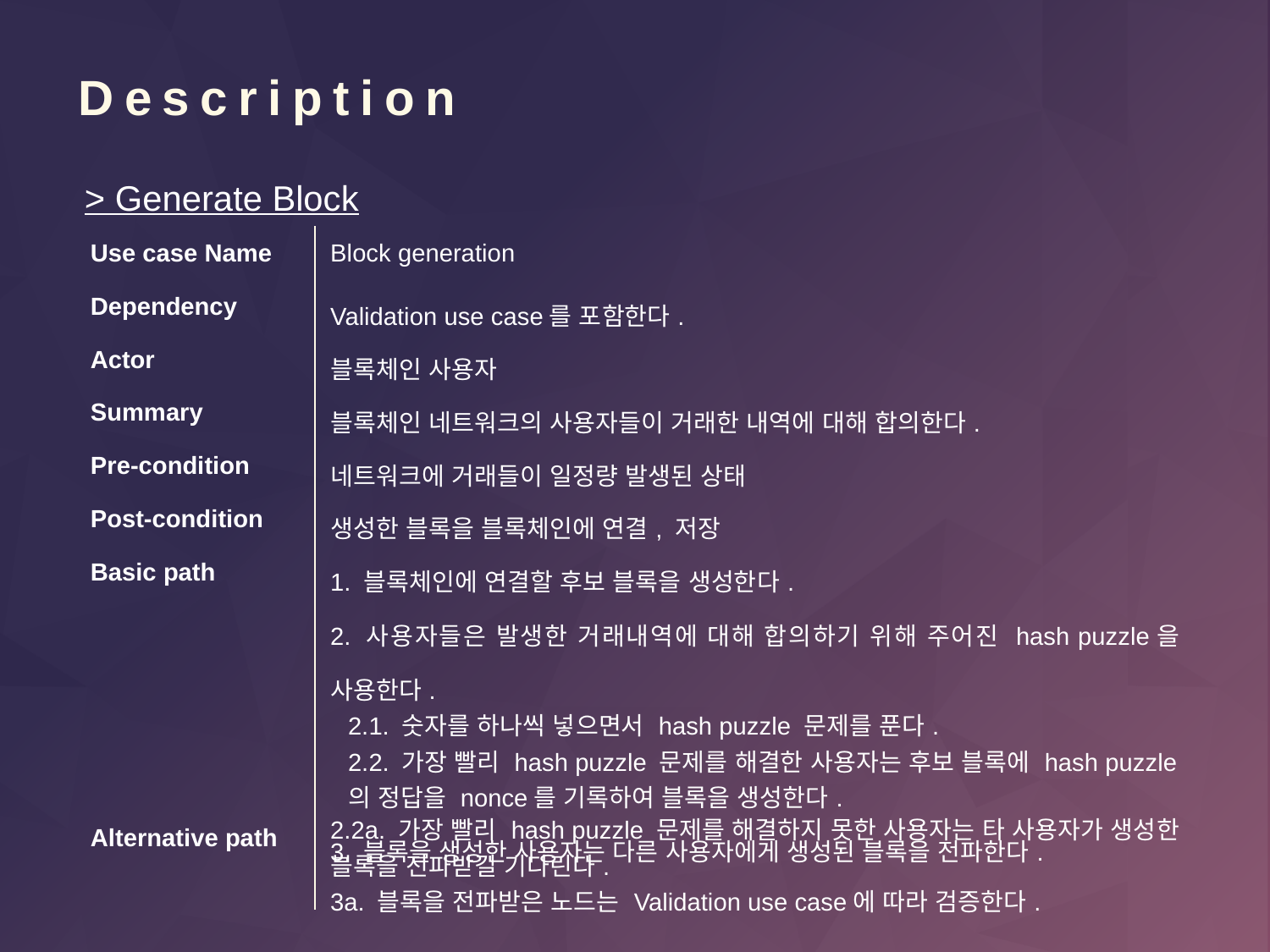

# Description
> Generate Block
| Use case Name | Block generation |
| --- | --- |
| Dependency | Validation use case를 포함한다. |
| Actor | 블록체인 사용자 |
| Summary | 블록체인 네트워크의 사용자들이 거래한 내역에 대해 합의한다. |
| Pre-condition | 네트워크에 거래들이 일정량 발생된 상태 |
| Post-condition | 생성한 블록을 블록체인에 연결, 저장 |
| Basic path | 1. 블록체인에 연결할 후보 블록을 생성한다. 2. 사용자들은 발생한 거래내역에 대해 합의하기 위해 주어진 hash puzzle을 사용한다. 2.1. 숫자를 하나씩 넣으면서 hash puzzle 문제를 푼다. 2.2. 가장 빨리 hash puzzle 문제를 해결한 사용자는 후보 블록에 hash puzzle의 정답을 nonce를 기록하여 블록을 생성한다. 3. 블록을 생성한 사용자는 다른 사용자에게 생성된 블록을 전파한다. |
| Alternative path | 2.2a. 가장 빨리 hash puzzle 문제를 해결하지 못한 사용자는 타 사용자가 생성한 블록을 전파받길 기다린다. 3a. 블록을 전파받은 노드는 Validation use case에 따라 검증한다. |